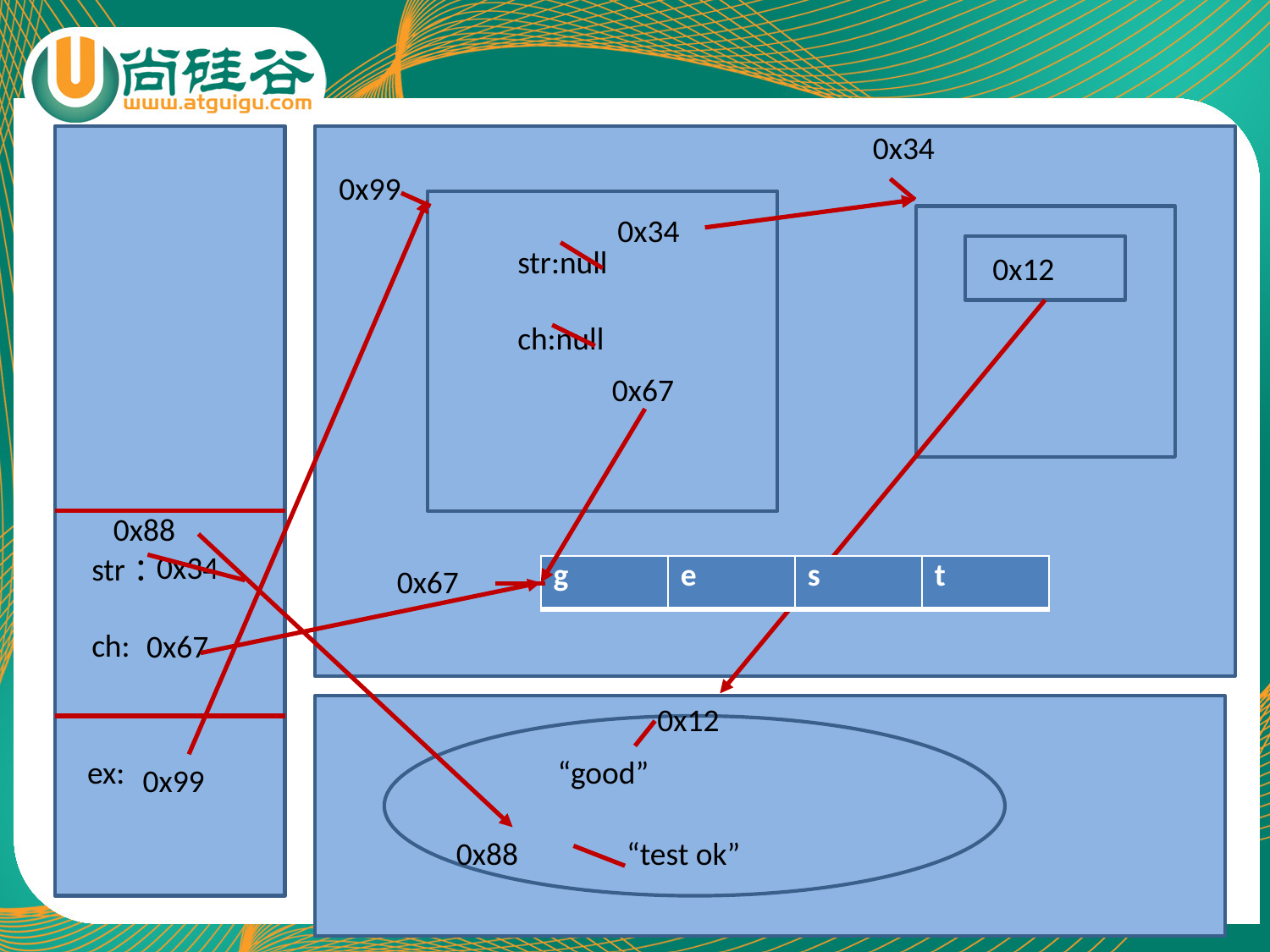

0x34

0x99

0x34

str:null

ch:null

0x12
0x67
0x88
change 栈桢
0x34
str：

ch:
| g | e | s | t |
| --- | --- | --- | --- |
0x67
0x67
0x12

main 栈桢
ex:
“good”
0x99
0x88
“test ok”